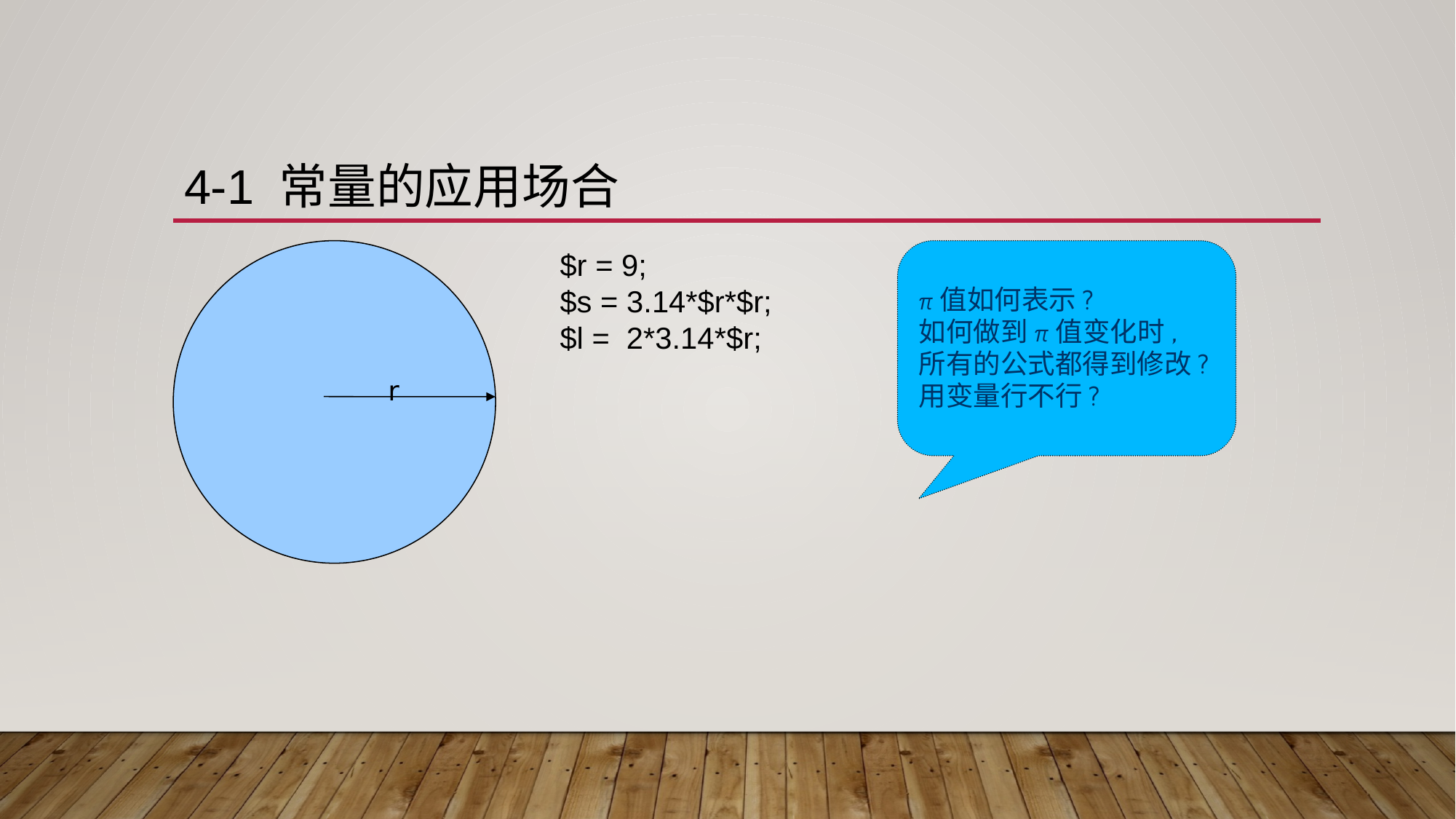

# 4-1 常量的应用场合

$r = 9;
$s = 3.14*$r*$r;
$l =  2*3.14*$r;
π值如何表示?
如何做到π值变化时,
所有的公式都得到修改?
用变量行不行?
r